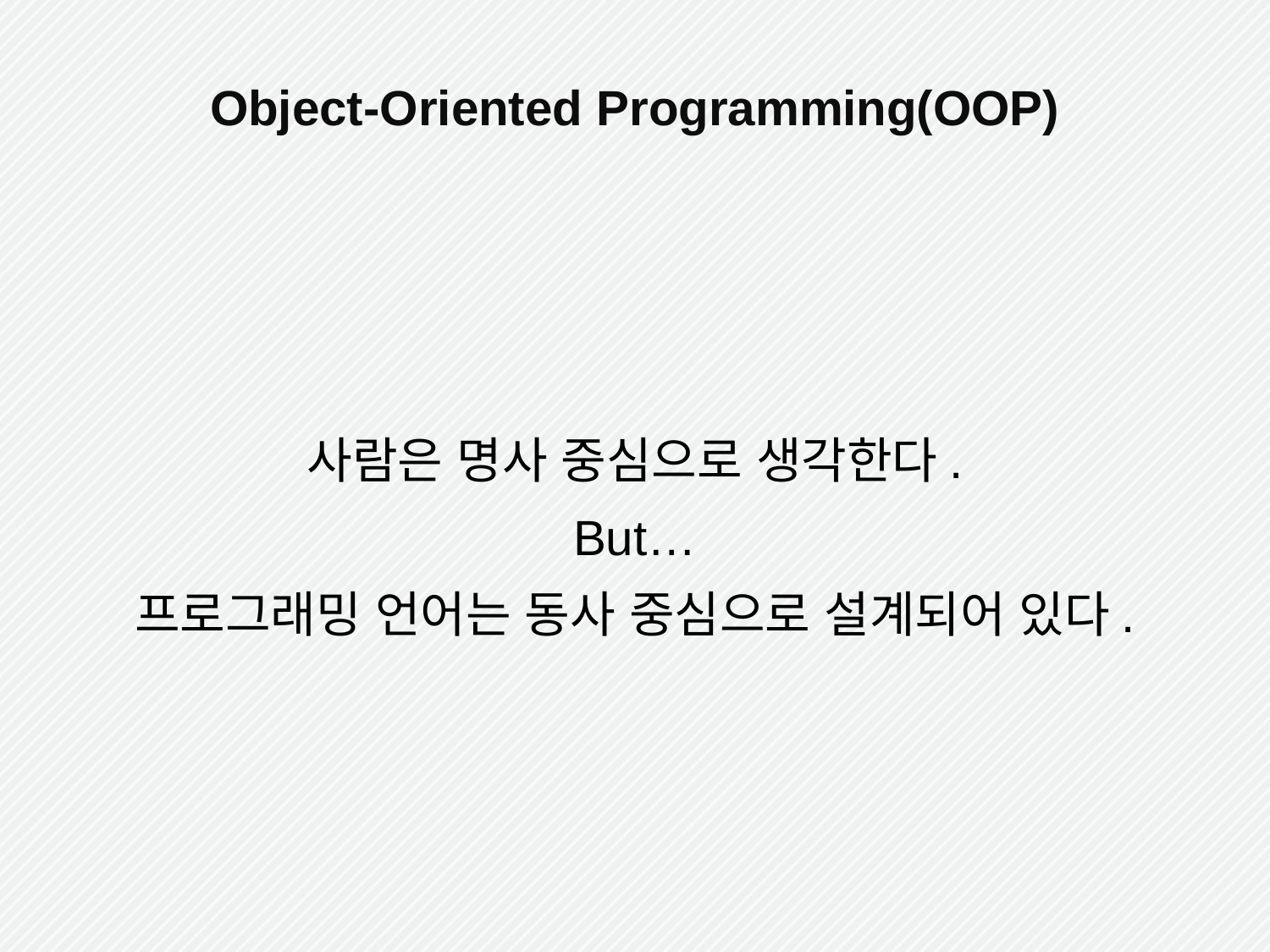

Object-Oriented Programming(OOP)
사람은 명사 중심으로 생각한다.
But…
프로그래밍 언어는 동사 중심으로 설계되어 있다.